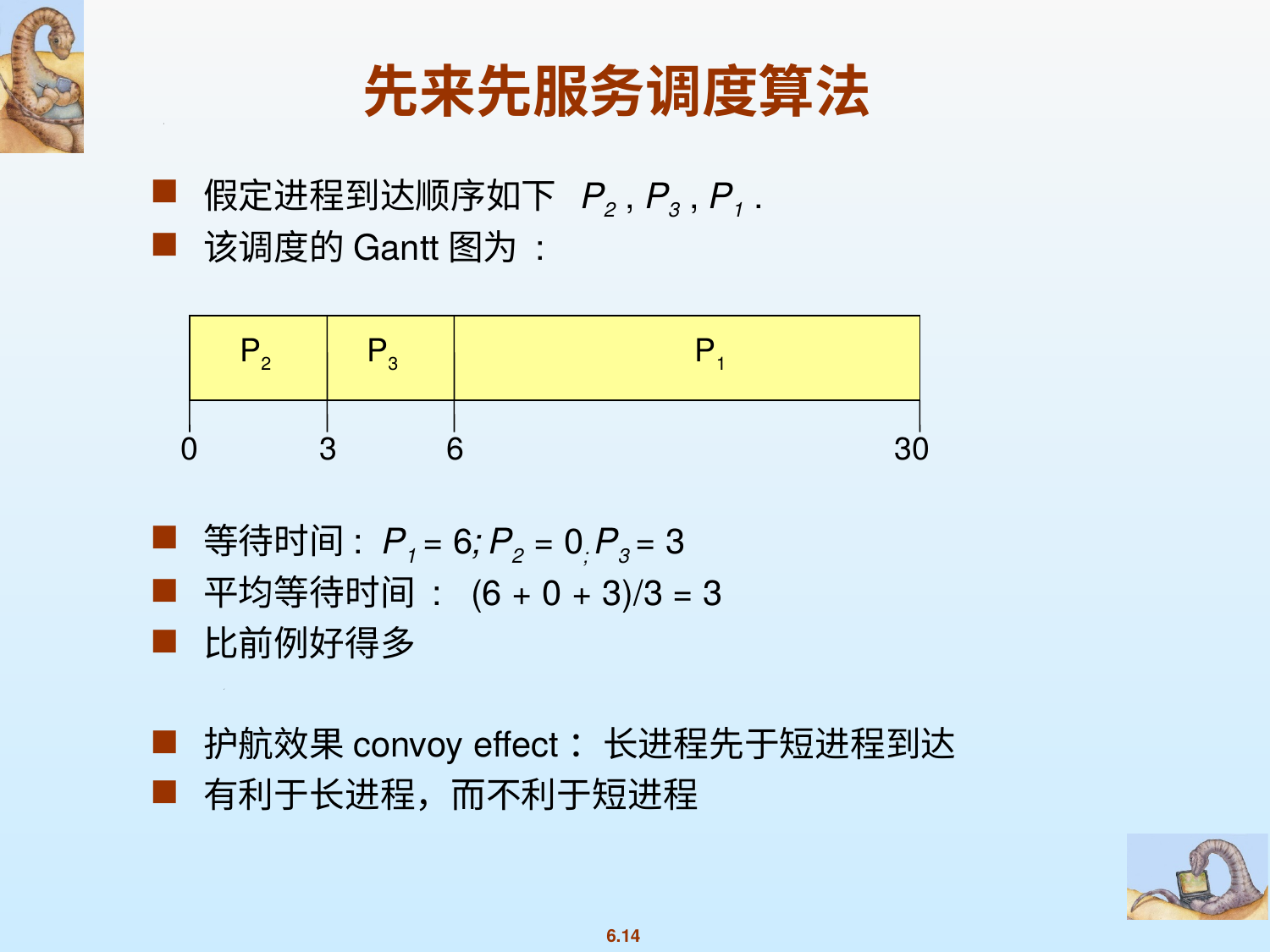

先来先服务调度算法
假定进程到达顺序如下  P2 , P3 , P1 .
该调度的Gantt图为 :

等待时间:  P1 = 6; P2 = 0; P3 = 3
平均等待时间 :   (6 + 0 + 3)/3 = 3
比前例好得多

护航效果convoy effect：长进程先于短进程到达
有利于长进程，而不利于短进程

P2
P3
P1

0
3
6
30